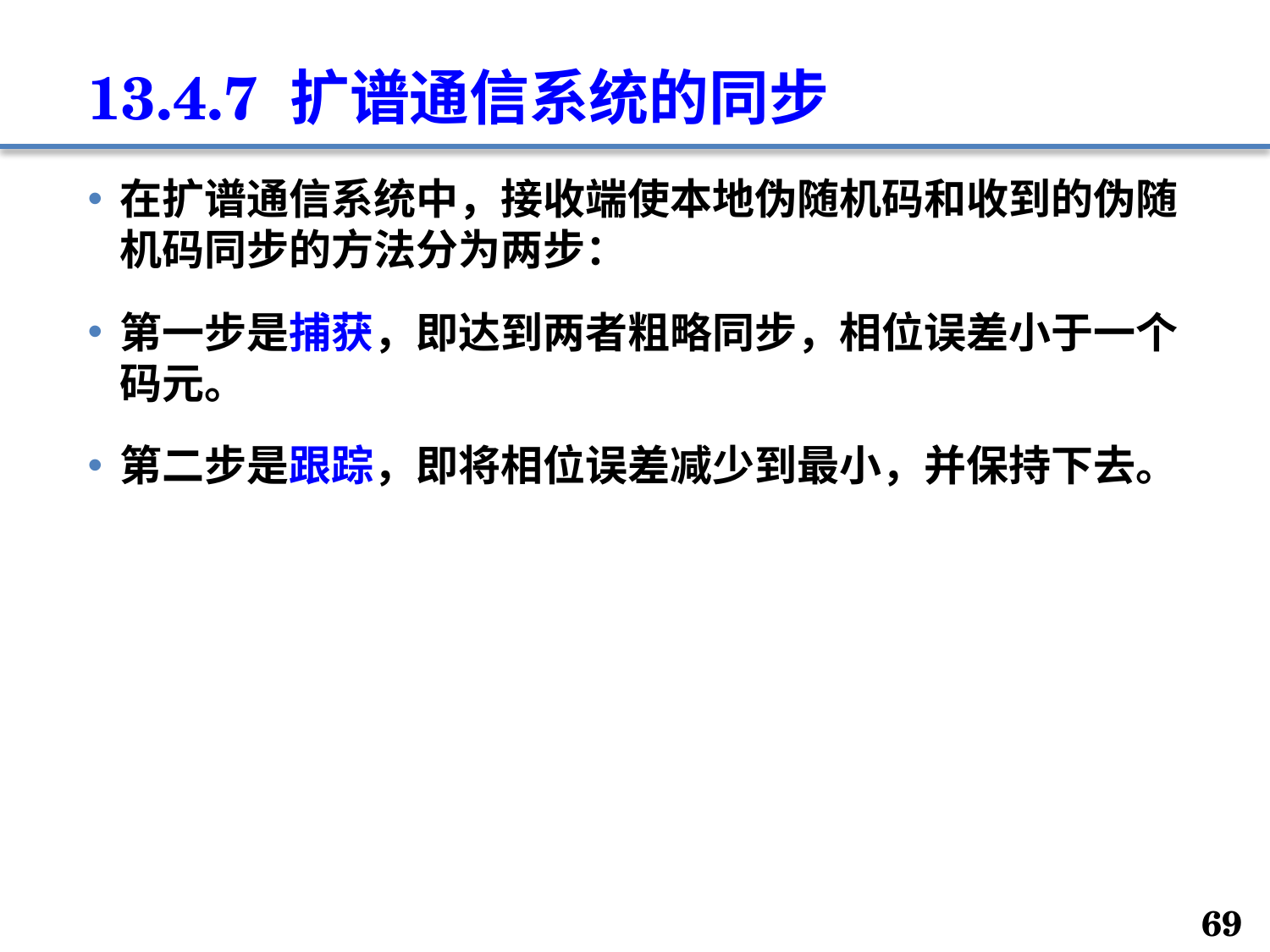

# 13.4.7 扩谱通信系统的同步
在扩谱通信系统中，接收端使本地伪随机码和收到的伪随机码同步的方法分为两步：
第一步是捕获，即达到两者粗略同步，相位误差小于一个码元。
第二步是跟踪，即将相位误差减少到最小，并保持下去。
69